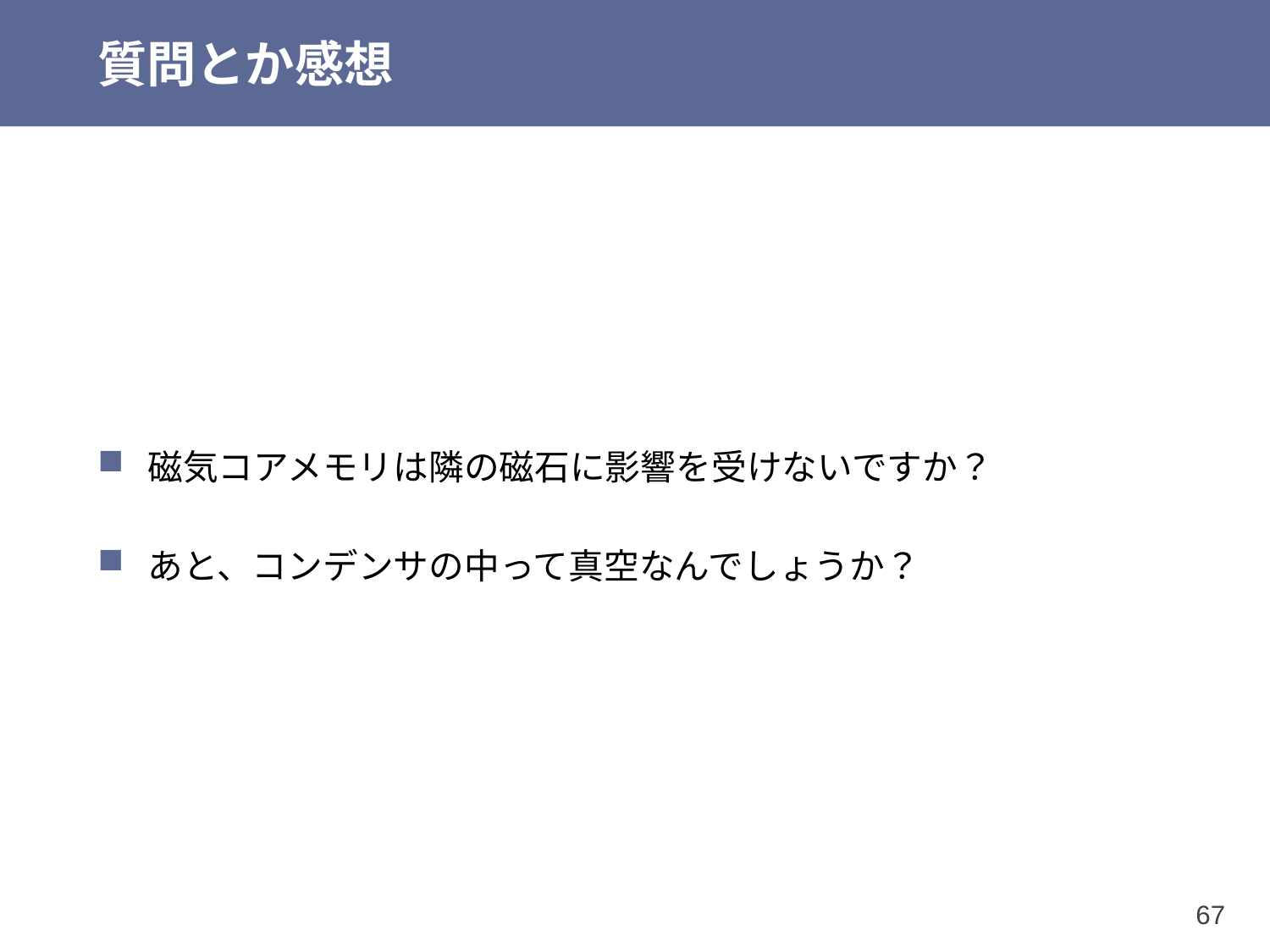

# 質問とか感想
磁気コアメモリは隣の磁石に影響を受けないですか？
あと、コンデンサの中って真空なんでしょうか？